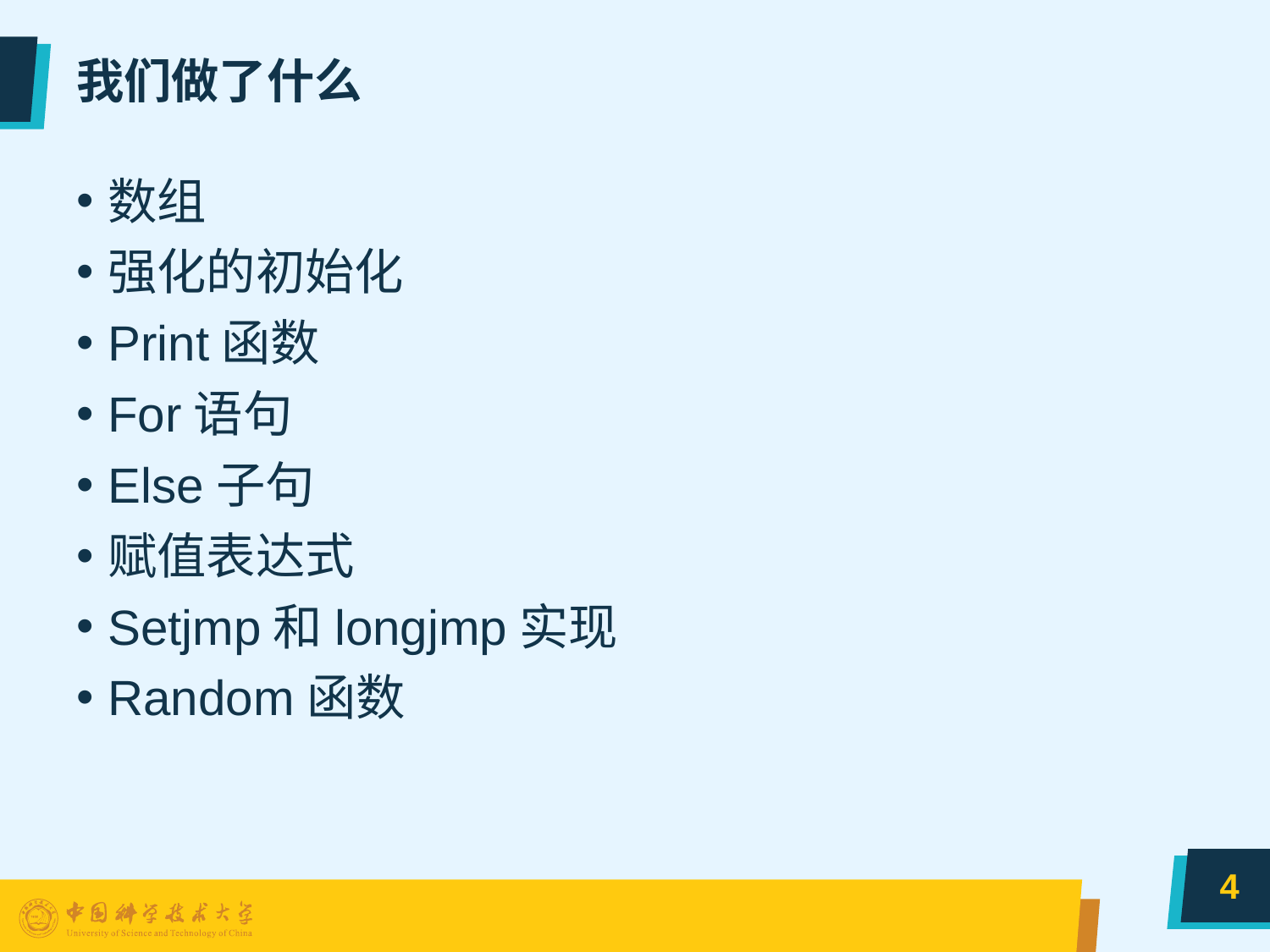

# 我们做了什么
数组
强化的初始化
Print函数
For语句
Else子句
赋值表达式
Setjmp和longjmp实现
Random函数
4